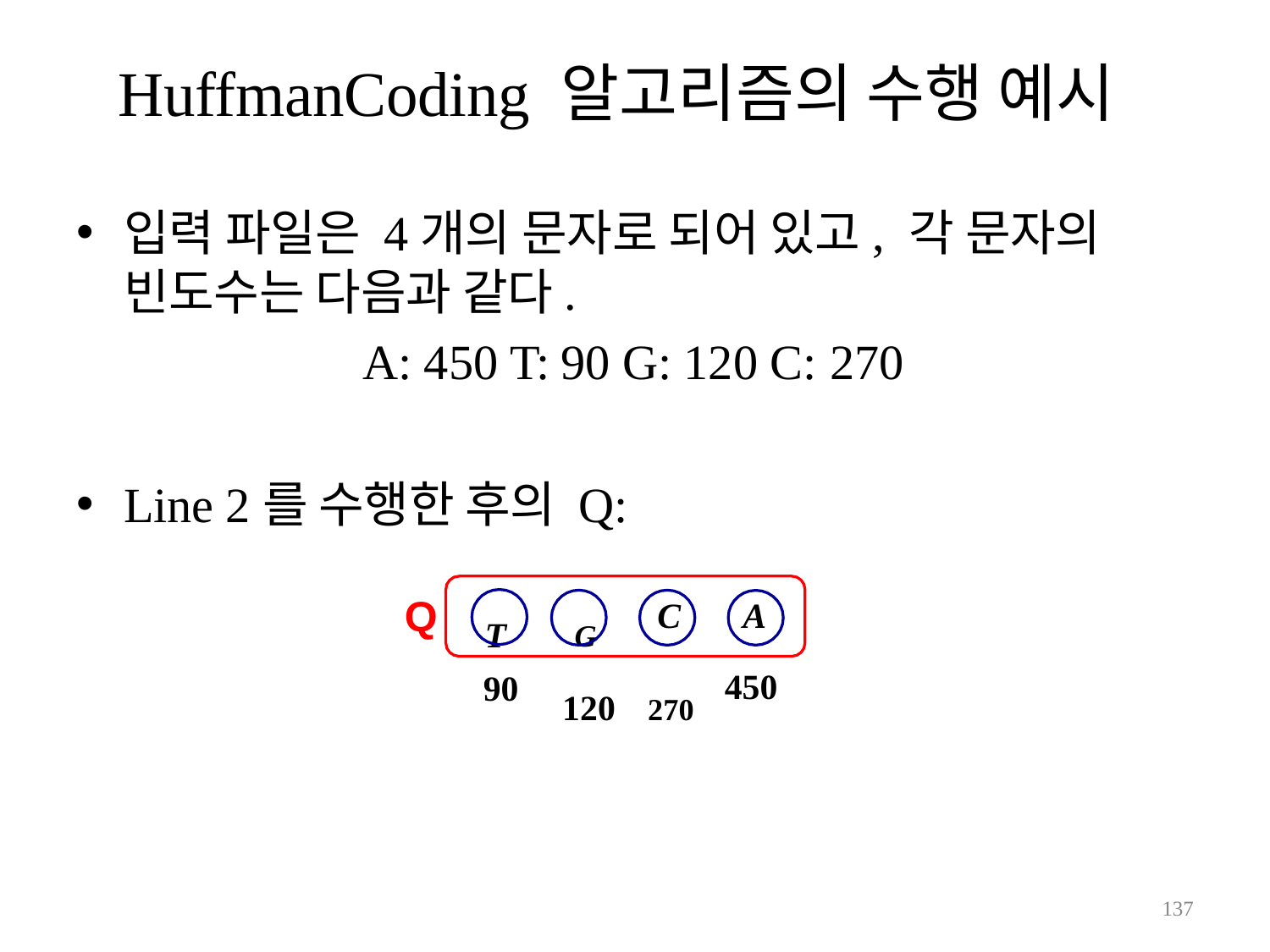

# HuffmanCoding 알고리즘의 수행 예시
입력 파일은 4개의 문자로 되어 있고, 각 문자의  빈도수는 다음과 같다.
A: 450 T: 90 G: 120 C: 270

Line 2를 수행한 후의 Q:

Q

C	A
T	G
450
90
120	270
137